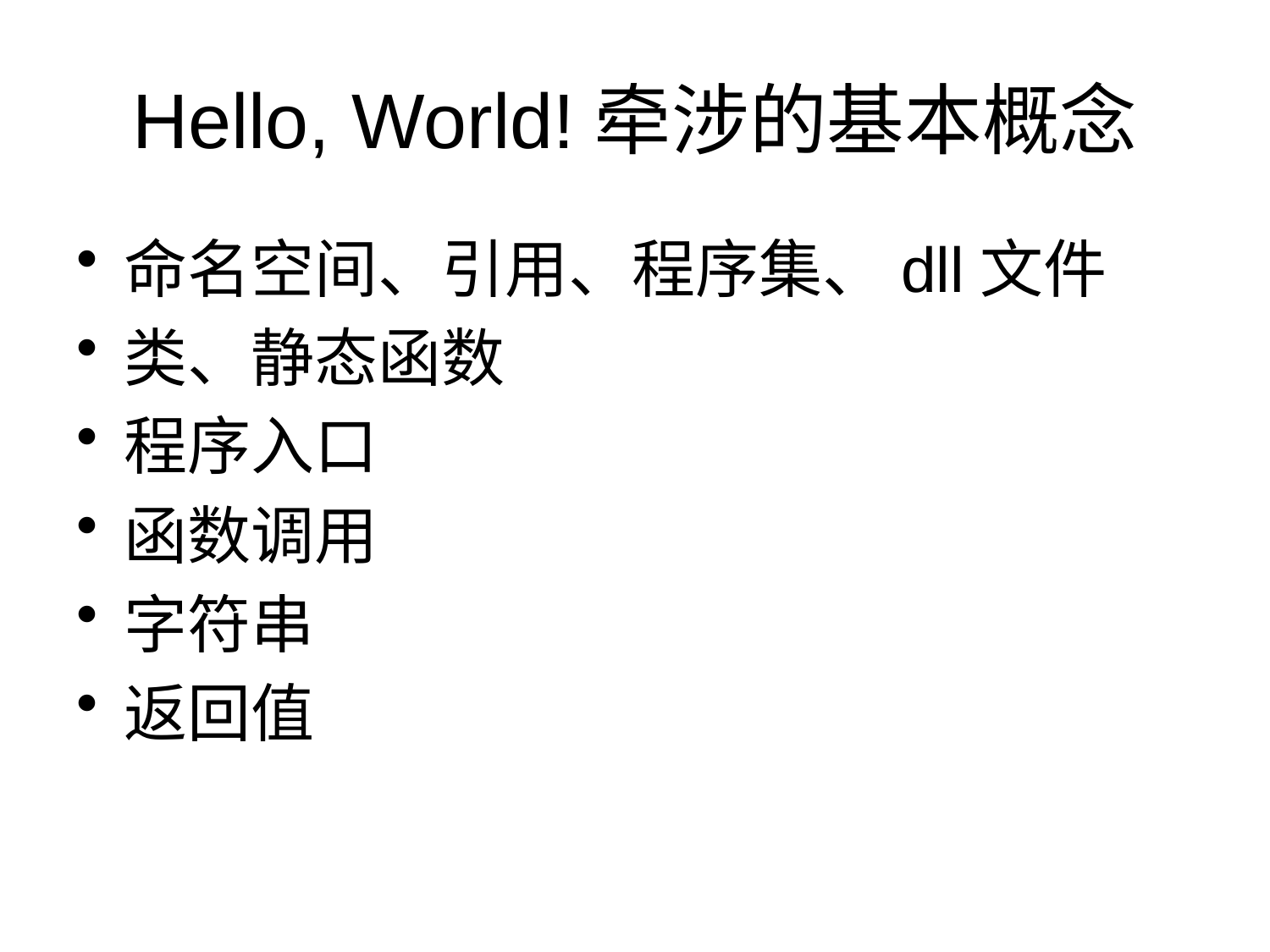

# Hello, World!牵涉的基本概念
命名空间、引用、程序集、dll文件
类、静态函数
程序入口
函数调用
字符串
返回值